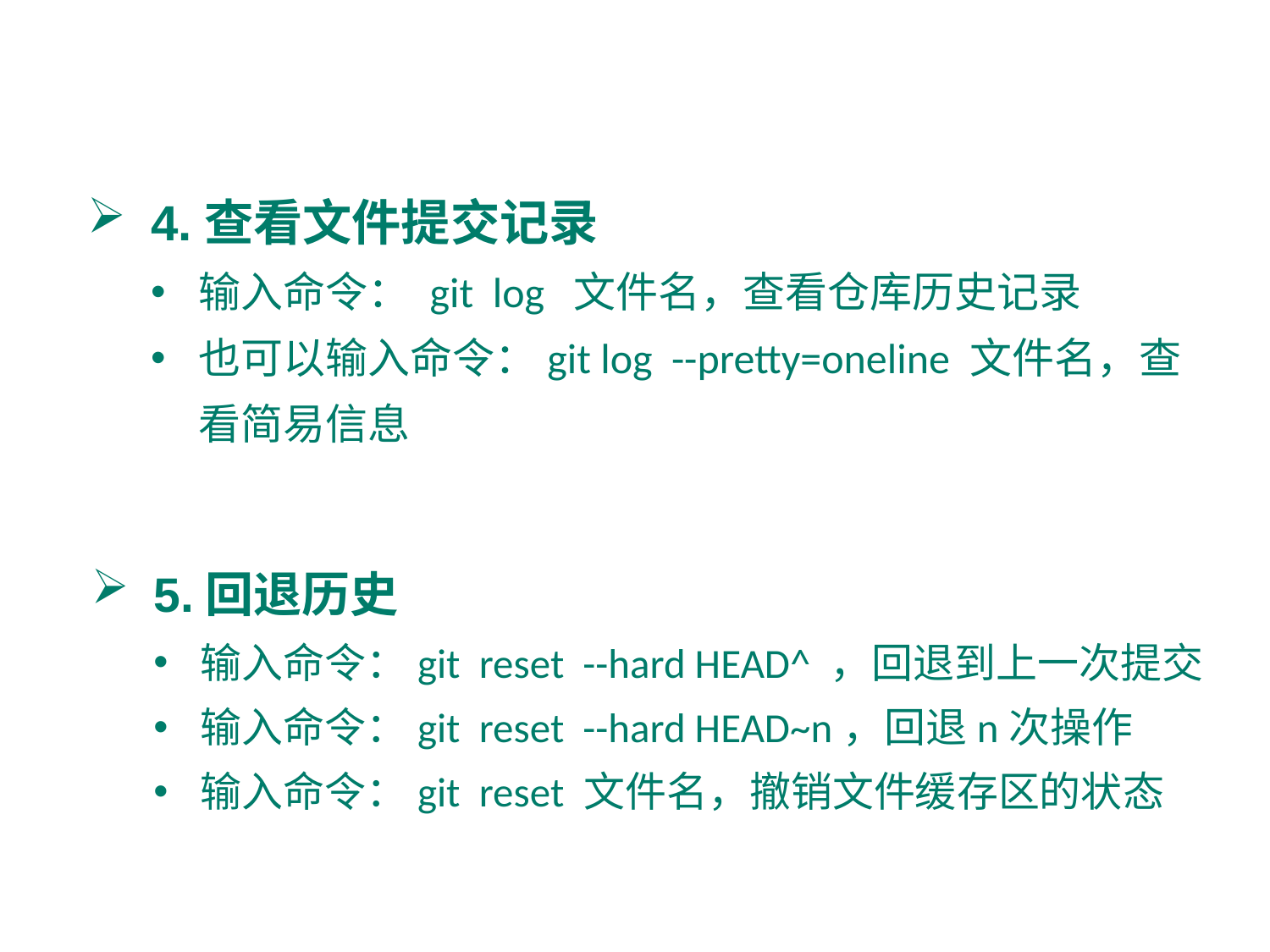

4.查看文件提交记录
输入命令： git  log  文件名，查看仓库历史记录
也可以输入命令：git log  --pretty=oneline 文件名，查看简易信息
5.回退历史
输入命令：git  reset  --hard HEAD^ ，回退到上一次提交
输入命令：git  reset  --hard HEAD~n，回退n次操作
输入命令：git  reset 文件名，撤销文件缓存区的状态